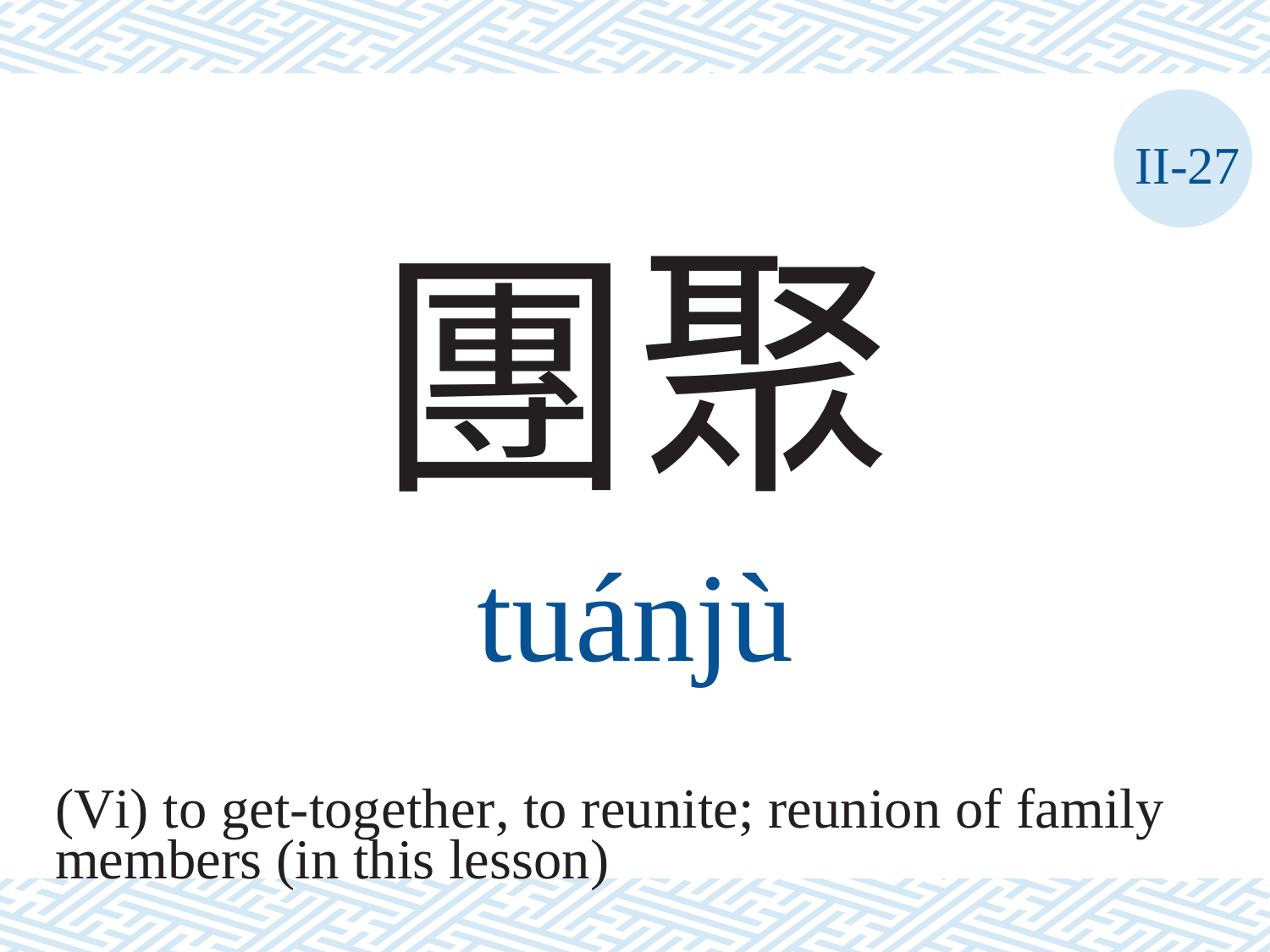

II-27
團聚
tuánjù
(Vi) to get-together, to reunite; reunion of family
members (in this lesson)